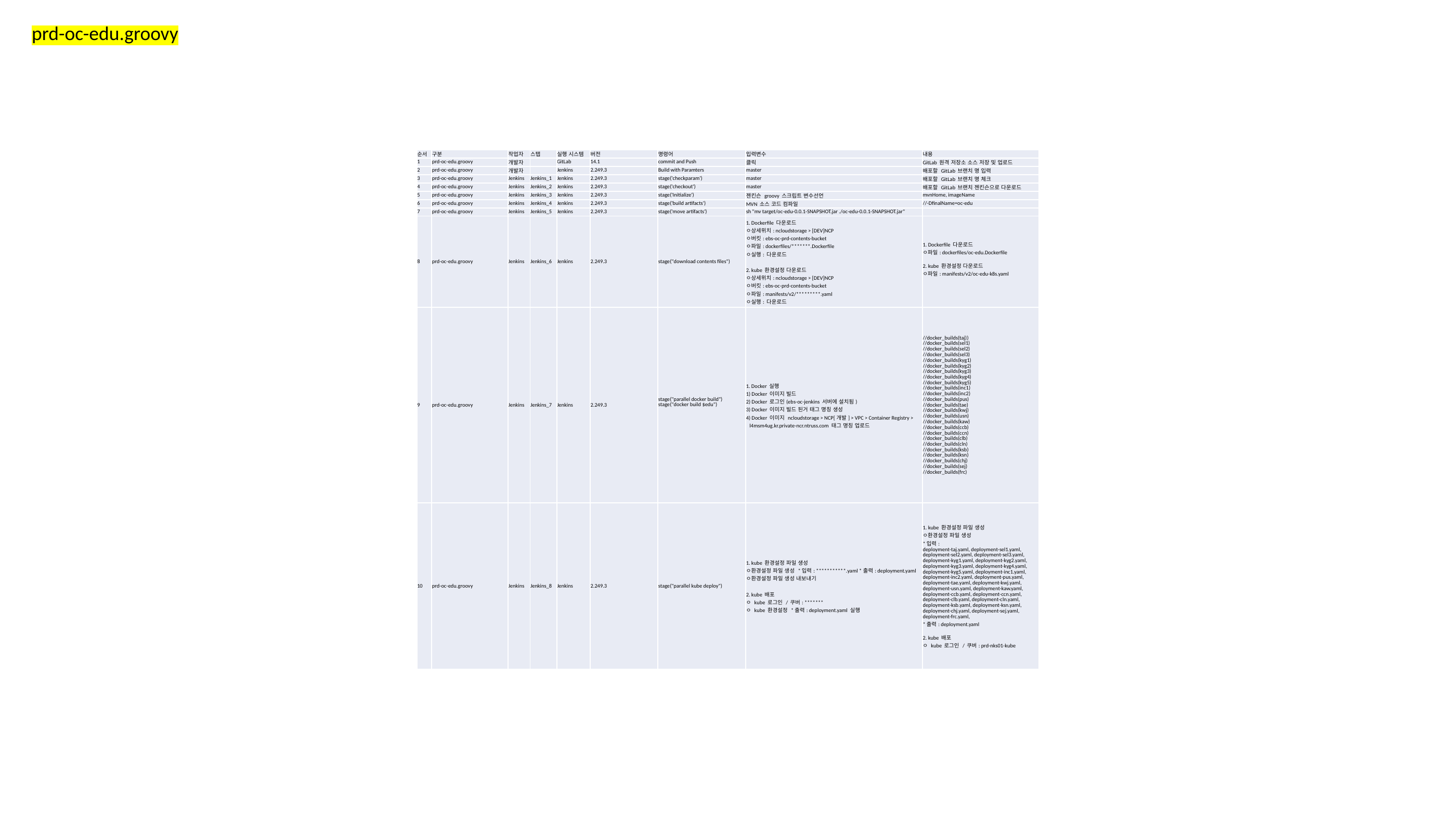

prd-oc-edu.groovy
| 순서 | 구분 | 작업자 | 스탭 | 실행 시스템 | 버전 | 명령어 | 입력변수 | 내용 |
| --- | --- | --- | --- | --- | --- | --- | --- | --- |
| 1 | prd-oc-edu.groovy | 개발자 |  | GitLab | 14.1 | commit and Push | 클릭 | GitLab 원격 저장소 소스 저장 및 업로드 |
| 2 | prd-oc-edu.groovy | 개발자 |  | Jenkins | 2.249.3 | Build with Paramters | master | 배포할 GitLab 브랜치 명 입력 |
| 3 | prd-oc-edu.groovy | Jenkins | Jenkins\_1 | Jenkins | 2.249.3 | stage('checkparam') | master | 배포할 GitLab 브랜치 명 체크 |
| 4 | prd-oc-edu.groovy | Jenkins | Jenkins\_2 | Jenkins | 2.249.3 | stage('checkout') | master | 배포할 GitLab 브랜치 젠킨슨으로 다운로드 |
| 5 | prd-oc-edu.groovy | Jenkins | Jenkins\_3 | Jenkins | 2.249.3 | stage('Initialize') | 젠킨슨 groovy 스크립트 변수선언 | mvnHome, imageName |
| 6 | prd-oc-edu.groovy | Jenkins | Jenkins\_4 | Jenkins | 2.249.3 | stage('build artifacts') | MVN 소스 코드 컴파일 | //-DfinalName=oc-edu |
| 7 | prd-oc-edu.groovy | Jenkins | Jenkins\_5 | Jenkins | 2.249.3 | stage('move artifacts') | sh "mv target/oc-edu-0.0.1-SNAPSHOT.jar ./oc-edu-0.0.1-SNAPSHOT.jar" |  |
| 8 | prd-oc-edu.groovy | Jenkins | Jenkins\_6 | Jenkins | 2.249.3 | stage("download contents files") | 1. Dockerfile 다운로드 ㅇ상세위치: ncloudstorage > [DEV]NCP ㅇ버킷: ebs-oc-prd-contents-bucket ㅇ파일: dockerfiles/\*\*\*\*\*\*\*.Dockerfile ㅇ실행: 다운로드 2. kube 환경설정 다운로드 ㅇ상세위치: ncloudstorage > [DEV]NCP ㅇ버킷: ebs-oc-prd-contents-bucket ㅇ파일: manifests/v2/\*\*\*\*\*\*\*\*\*.yaml ㅇ실행: 다운로드 | 1. Dockerfile 다운로드 ㅇ파일: dockerfiles/oc-edu.Dockerfile 2. kube 환경설정 다운로드 ㅇ파일: manifests/v2/oc-edu-k8s.yaml |
| 9 | prd-oc-edu.groovy | Jenkins | Jenkins\_7 | Jenkins | 2.249.3 | stage("parallel docker build") stage("docker build $edu") | 1. Docker 실행 1) Docker 이미지 빌드 2) Docker 로그인(ebs-oc-jenkins 서버에 설치됨) 3) Docker 이미지 빌드 된거 태그 명칭 생성 4) Docker 이미지 ncloudstorage > NCP[개발] > VPC > Container Registry > l4msm4ug.kr.private-ncr.ntruss.com 태그 명칭 업로드 | //docker\_builds(taj)) //docker\_builds(sel1) //docker\_builds(sel2) //docker\_builds(sel3) //docker\_builds(kyg1) //docker\_builds(kyg2) //docker\_builds(kyg3) //docker\_builds(kyg4) //docker\_builds(kyg5) //docker\_builds(inc1) //docker\_builds(inc2) //docker\_builds(pus) //docker\_builds(tae) //docker\_builds(kwj) //docker\_builds(usn) //docker\_builds(kaw) //docker\_builds(ccb) //docker\_builds(ccn) //docker\_builds(clb) //docker\_builds(cln) //docker\_builds(ksb) //docker\_builds(ksn) //docker\_builds(chj) //docker\_builds(sej) //docker\_builds(frc) |
| 10 | prd-oc-edu.groovy | Jenkins | Jenkins\_8 | Jenkins | 2.249.3 | stage("parallel kube deploy") | 1. kube 환경설정 파일 생성 ㅇ환경설정 파일 생성 \*입력: \*\*\*\*\*\*\*\*\*\*\*.yaml \*출력: deployment.yaml ㅇ환경설정 파일 생성 내보내기 2. kube 배포 ㅇ kube 로그인 / 쿠버: \*\*\*\*\*\*\* ㅇ kube 환경설정 \*출력: deployment.yaml 실행 | 1. kube 환경설정 파일 생성 ㅇ환경설정 파일 생성 \*입력: deployment-taj.yaml, deployment-sel1.yaml, deployment-sel2.yaml, deployment-sel3.yaml, deployment-kyg1.yaml, deployment-kyg2.yaml, deployment-kyg3.yaml, deployment-kyg4.yaml, deployment-kyg5.yaml, deployment-inc1.yaml, deployment-inc2.yaml, deployment-pus.yaml, deployment-tae.yaml, deployment-kwj.yaml, deployment-usn.yaml, deployment-kaw.yaml, deployment-ccb.yaml, deployment-ccn.yaml, deployment-clb.yaml, deployment-cln.yaml, deployment-ksb.yaml, deployment-ksn.yaml, deployment-chj.yaml, deployment-sej.yaml, deployment-frc.yaml, \*출력: deployment.yaml 2. kube 배포 ㅇ kube 로그인 / 쿠버: prd-nks01-kube |